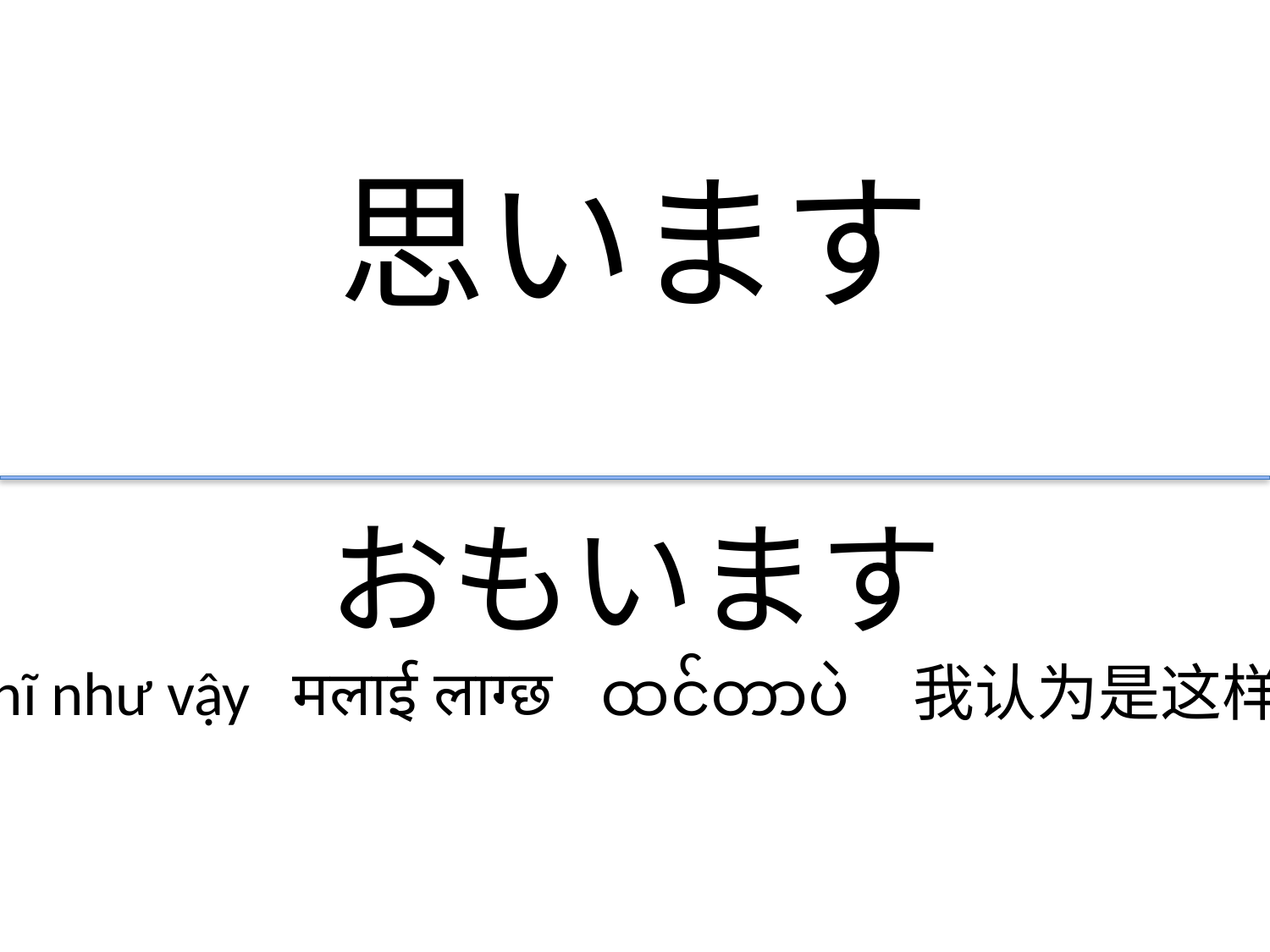

思います

おもいます
I think so   Tôi nghĩ như vậy   मलाई लाग्छ   ထင်တာပဲ   我认为是这样   我認為是這樣